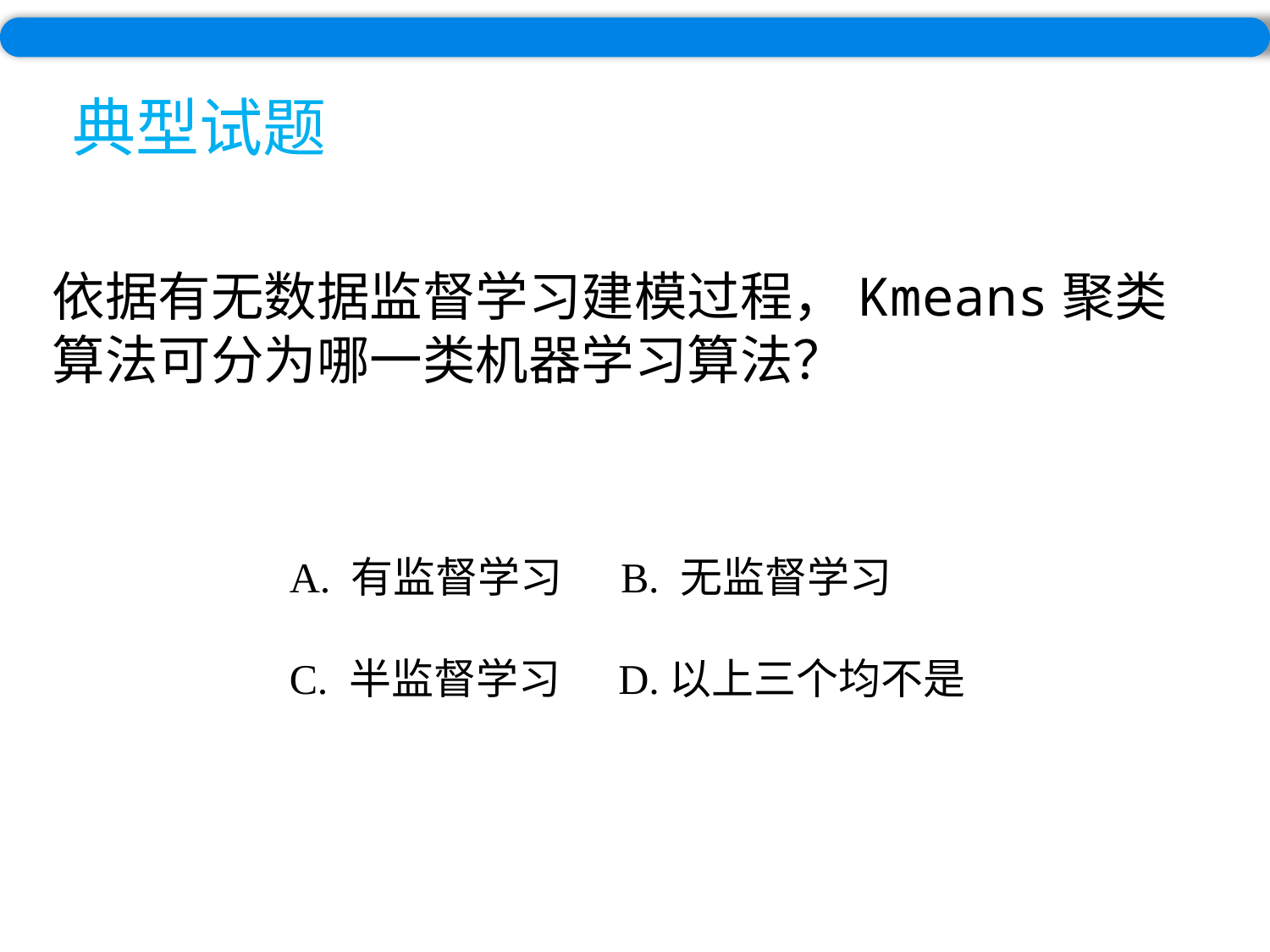

典型试题

依据有无数据监督学习建模过程，Kmeans聚类算法可分为哪一类机器学习算法？

A. 有监督学习     B. 无监督学习

C. 半监督学习     D.以上三个均不是